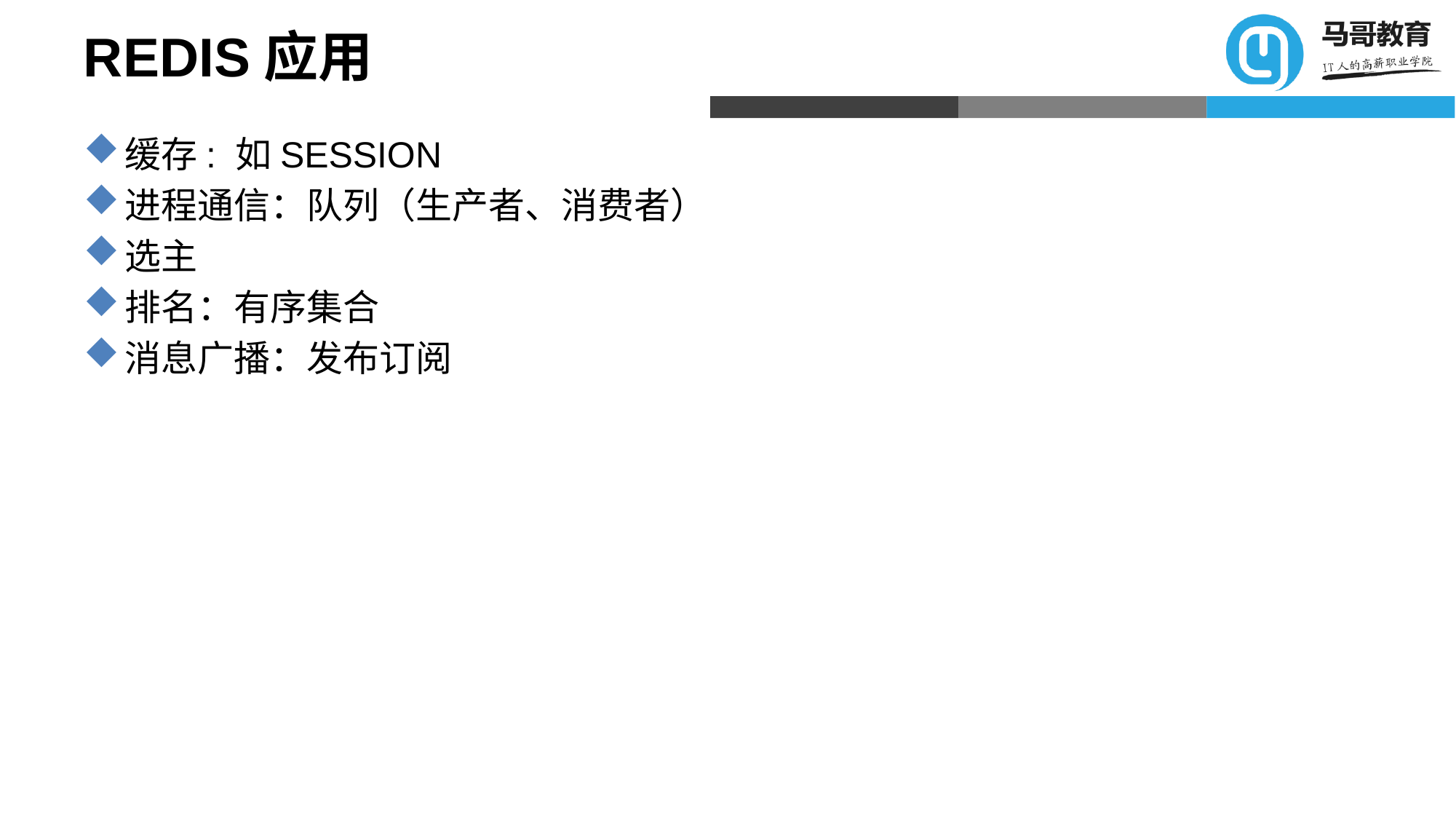

# REDIS应用
缓存: 如SESSION
进程通信：队列（生产者、消费者）
选主
排名：有序集合
消息广播：发布订阅